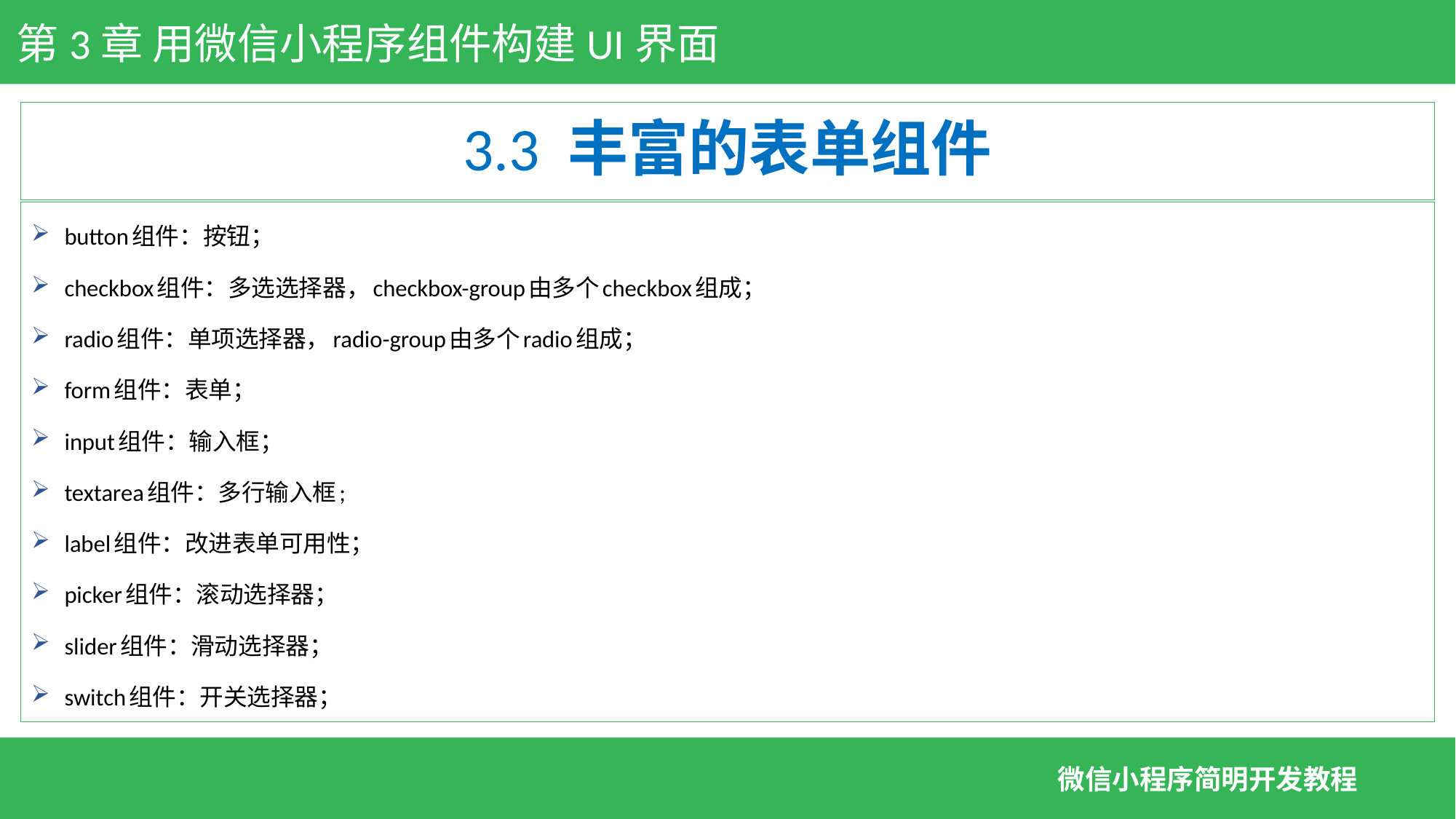

第3章 用微信小程序组件构建UI界面

# 3.3 丰富的表单组件
 button组件：按钮；
 checkbox组件：多选选择器，checkbox-group由多个checkbox组成；
 radio组件：单项选择器，radio-group由多个radio组成；
 form组件：表单；
 input组件：输入框；
 textarea组件：多行输入框;
 label组件：改进表单可用性；
 picker组件：滚动选择器；
 slider组件：滑动选择器；
 switch组件：开关选择器；

微信小程序简明开发教程